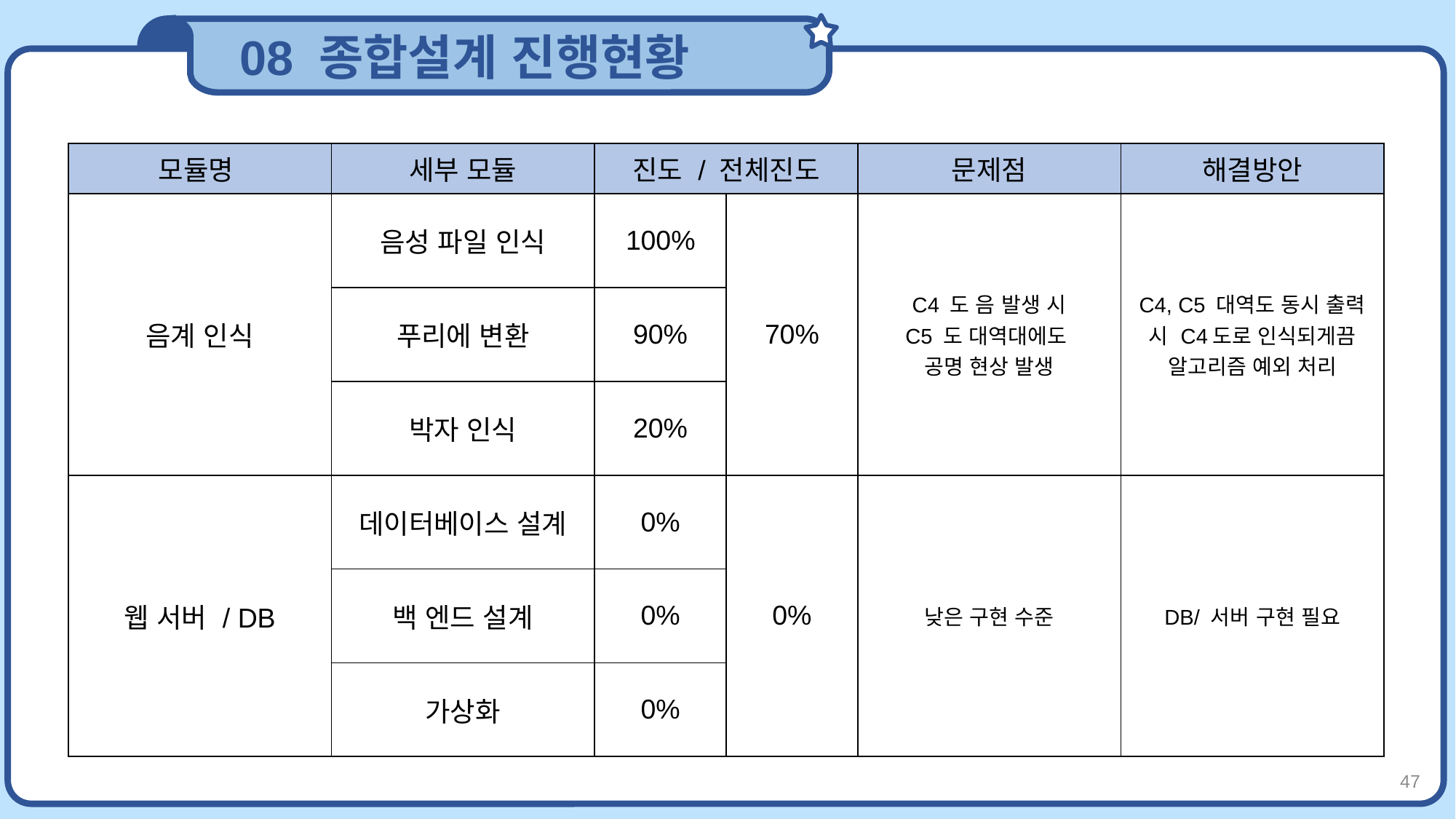

08 종합설계 진행현황

| 모듈명 | 세부 모듈 | 진도 / 전체진도 |  | 문제점 | 해결방안 |
| --- | --- | --- | --- | --- | --- |
| 음계 인식 | 음성 파일 인식 | 100% | 70% | C4 도 음 발생 시 C5 도 대역대에도 공명 현상 발생 | C4, C5 대역도 동시 출력 시 C4도로 인식되게끔 알고리즘 예외 처리 |
|  | 푸리에 변환 | 90% |  |  |  |
|  | 박자 인식 | 20% |  |  |  |
| 웹 서버 / DB | 데이터베이스 설계 | 0% | 0% | 낮은 구현 수준 | DB/ 서버 구현 필요 |
|  | 백 엔드 설계 | 0% |  |  |  |
|  | 가상화 | 0% |  |  |  |
47